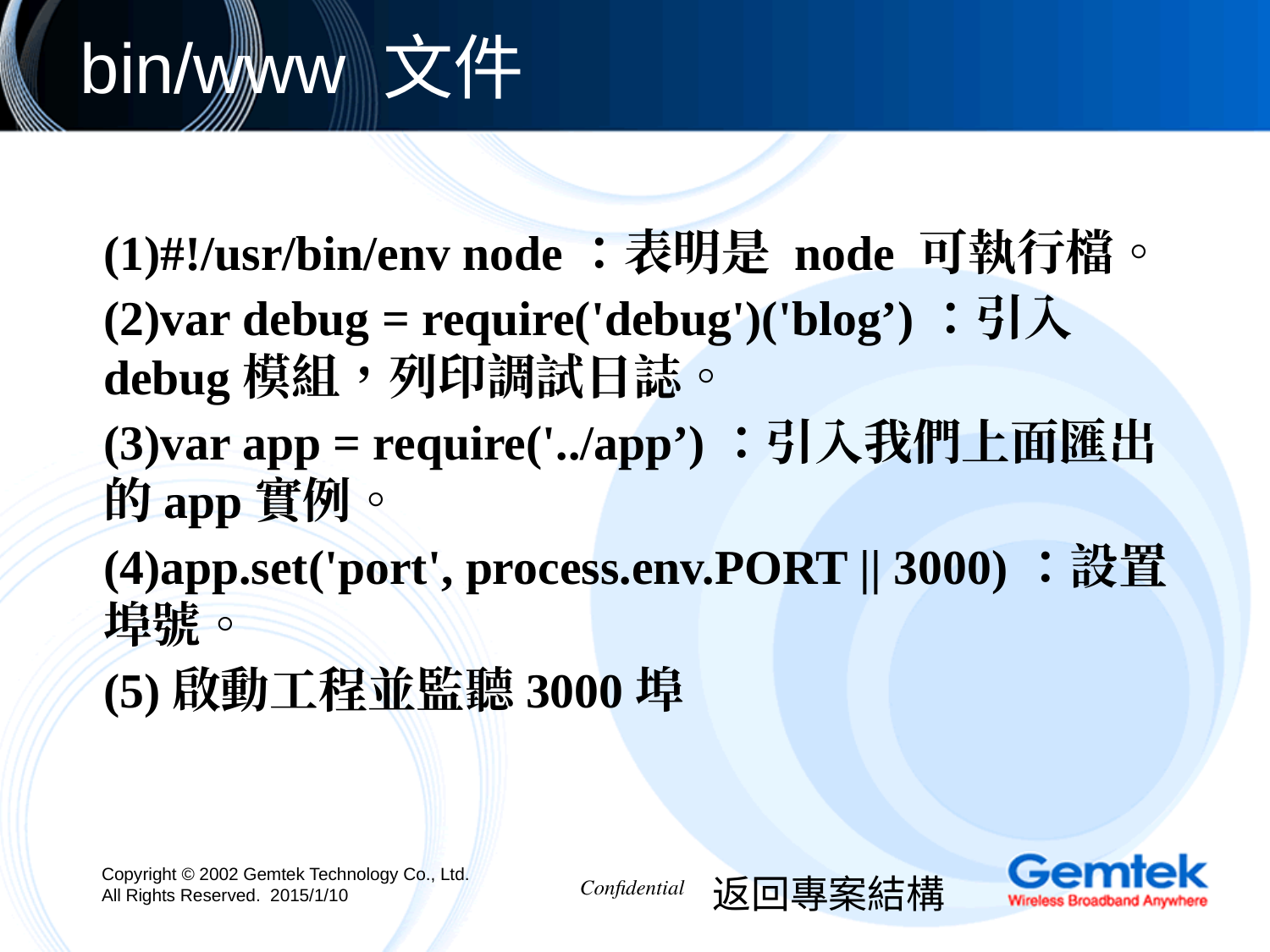

# bin/www 文件
(1)#!/usr/bin/env node：表明是 node 可執行檔。
(2)var debug = require('debug')('blog’)：引入debug模組，列印調試日誌。
(3)var app = require('../app’)：引入我們上面匯出的app實例。
(4)app.set('port', process.env.PORT || 3000)：設置埠號。
(5)啟動工程並監聽3000埠
返回專案結構